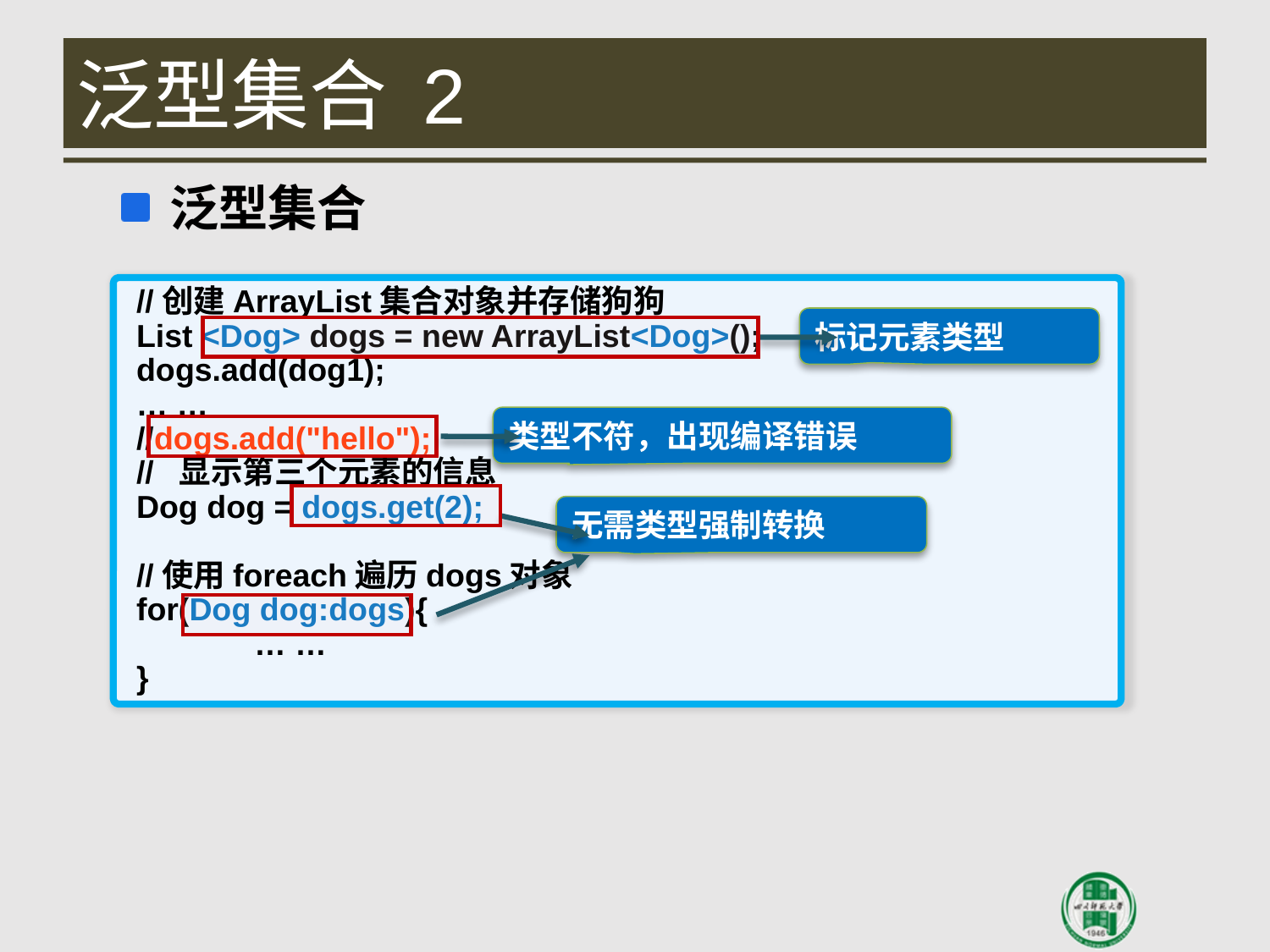

# 泛型集合 2
泛型集合

 //创建ArrayList集合对象并存储狗狗
 List <Dog> dogs = new ArrayList<Dog>();
 dogs.add(dog1);
 … …
 //dogs.add("hello");
 //  显示第三个元素的信息
 Dog dog = dogs.get(2);

 //使用foreach遍历dogs对象
 for(Dog dog:dogs){
	… …
 }
标记元素类型

类型不符，出现编译错误

无需类型强制转换